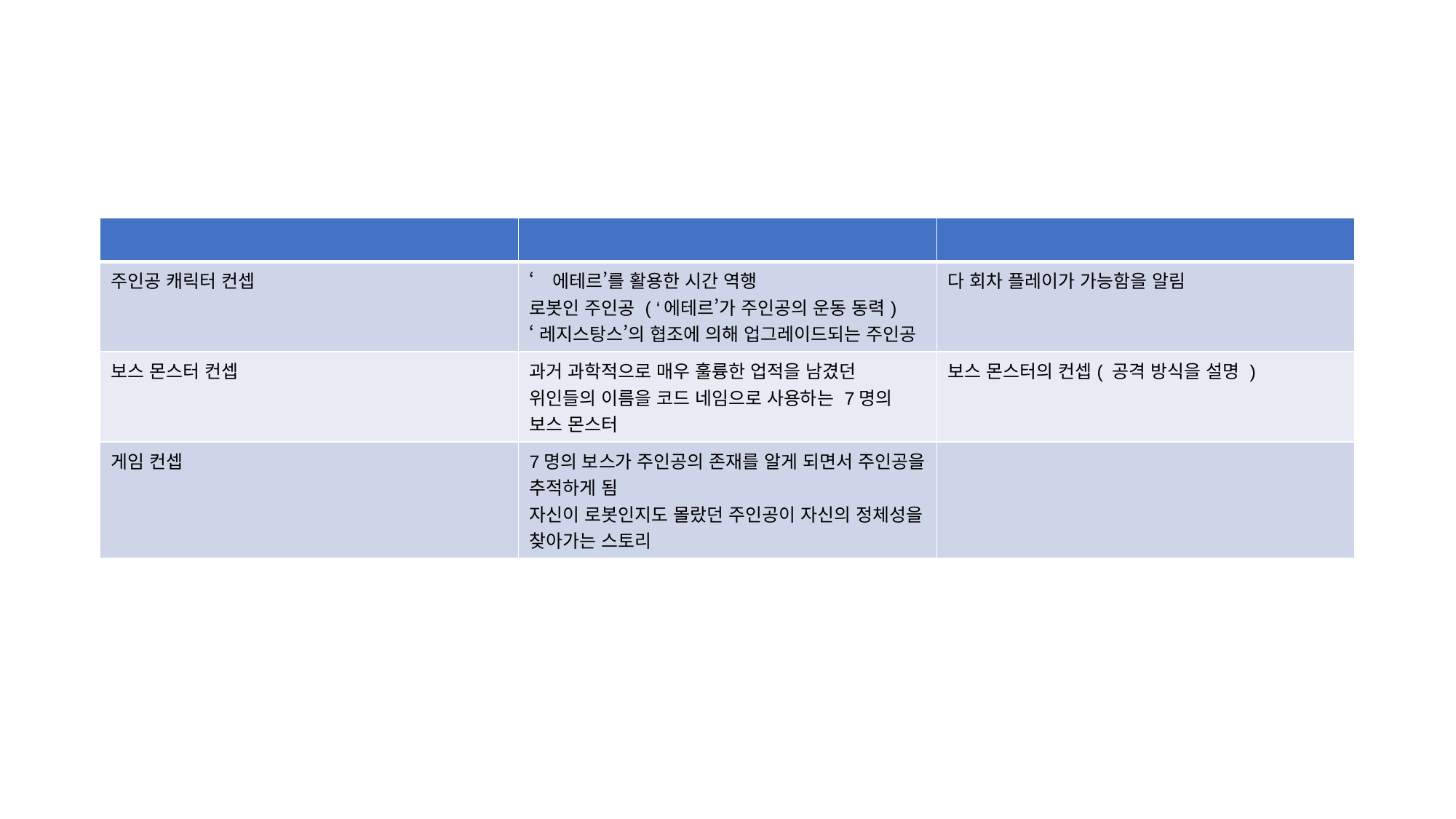

#
|  |  |  |
| --- | --- | --- |
| 주인공 캐릭터 컨셉 | ‘에테르’를 활용한 시간 역행 로봇인 주인공 ( ‘에테르’가 주인공의 운동 동력) ‘레지스탕스’의 협조에 의해 업그레이드되는 주인공 | 다 회차 플레이가 가능함을 알림 |
| 보스 몬스터 컨셉 | 과거 과학적으로 매우 훌륭한 업적을 남겼던 위인들의 이름을 코드 네임으로 사용하는 7명의 보스 몬스터 | 보스 몬스터의 컨셉( 공격 방식을 설명 ) |
| 게임 컨셉 | 7명의 보스가 주인공의 존재를 알게 되면서 주인공을 추적하게 됨 자신이 로봇인지도 몰랐던 주인공이 자신의 정체성을 찾아가는 스토리 |  |